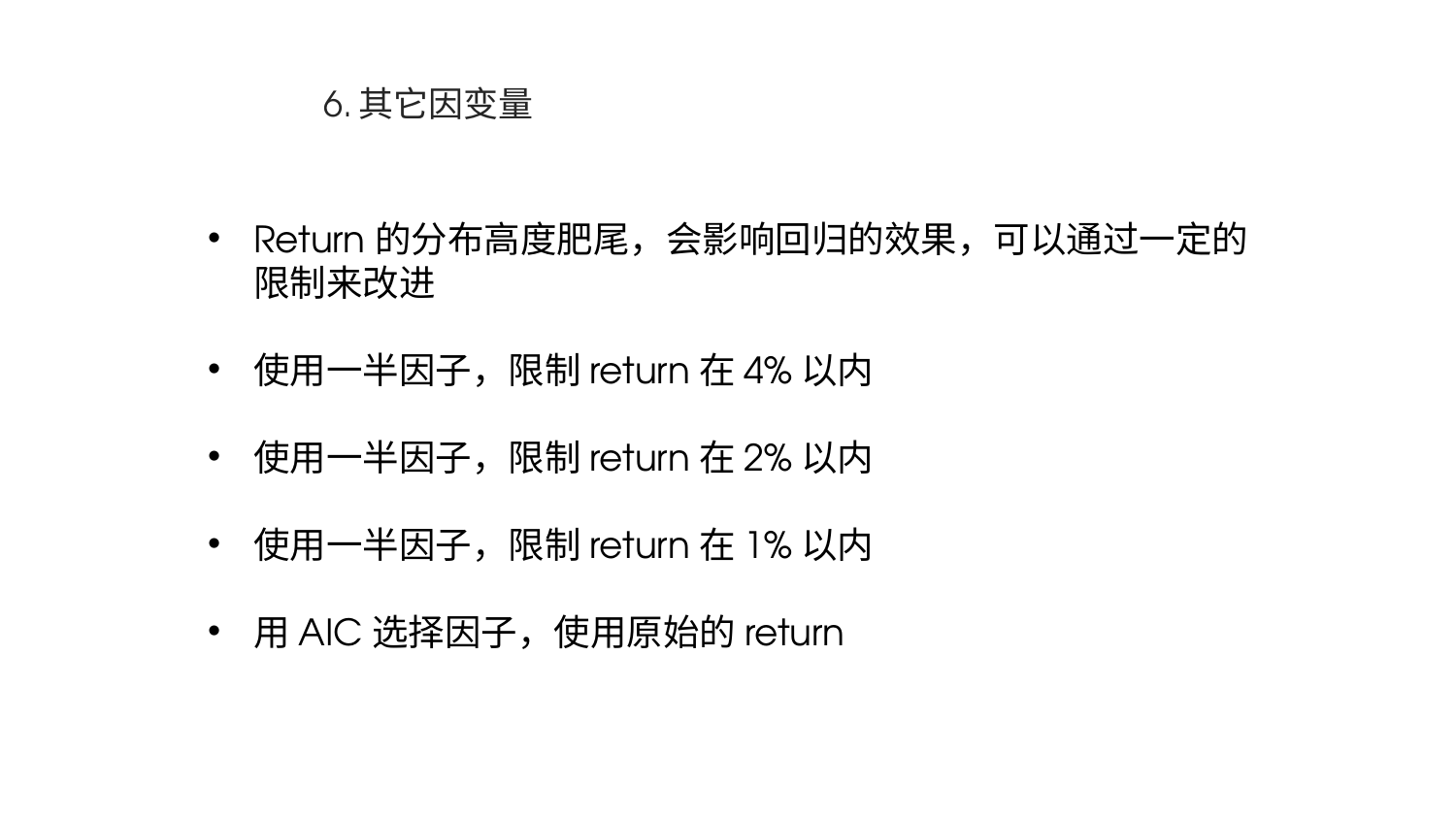

# 6.其它因变量
Return的分布高度肥尾，会影响回归的效果，可以通过一定的限制来改进

使用一半因子，限制return在4%以内

使用一半因子，限制return在2%以内

使用一半因子，限制return在1%以内

用AIC选择因子，使用原始的return